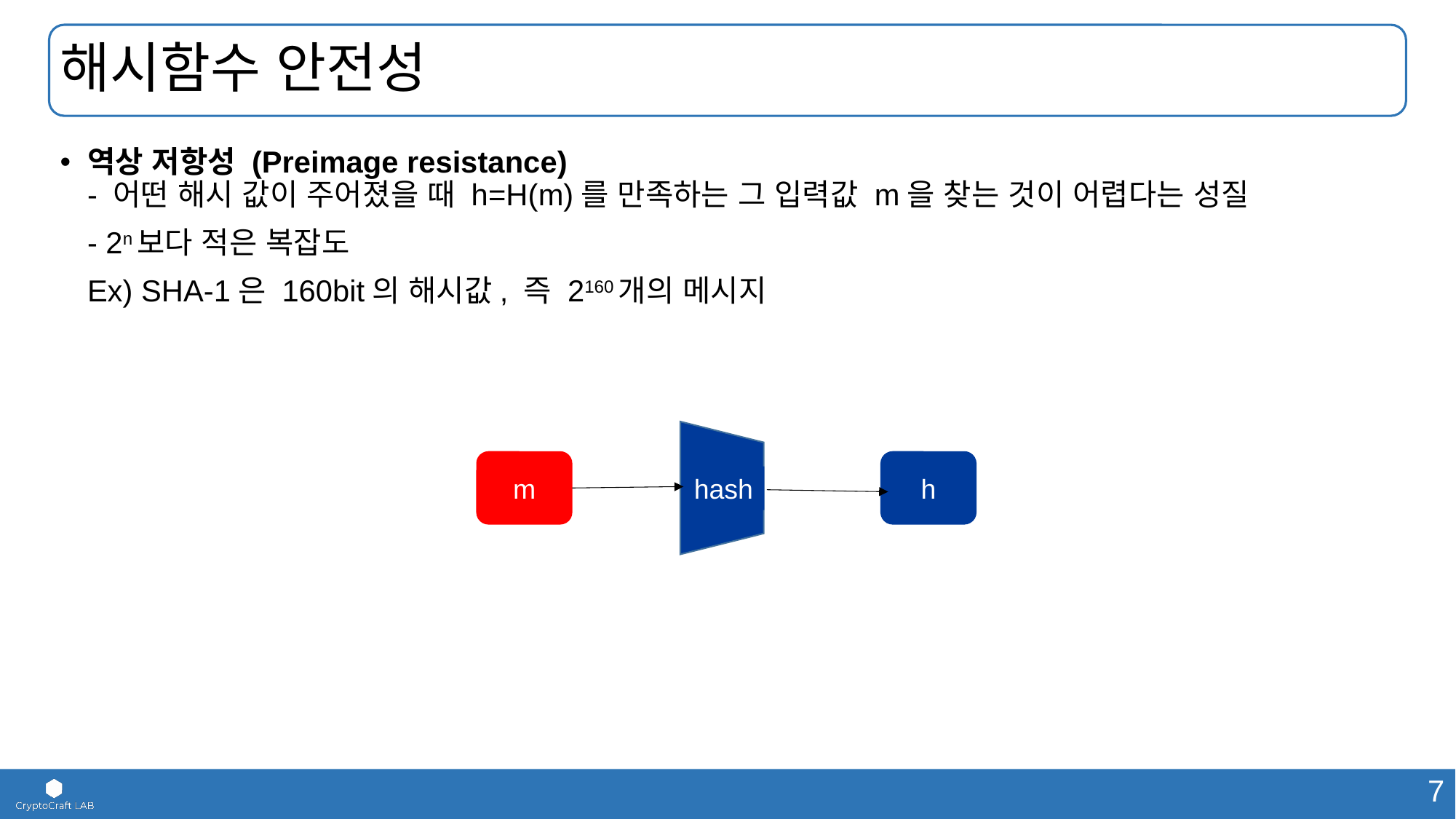

# 해시함수 안전성
역상 저항성 (Preimage resistance)
- 어떤 해시 값이 주어졌을 때 h=H(m)를 만족하는 그 입력값 m을 찾는 것이 어렵다는 성질
	- 2n보다 적은 복잡도
	Ex) SHA-1은 160bit의 해시값, 즉 2160개의 메시지

m
h
hash